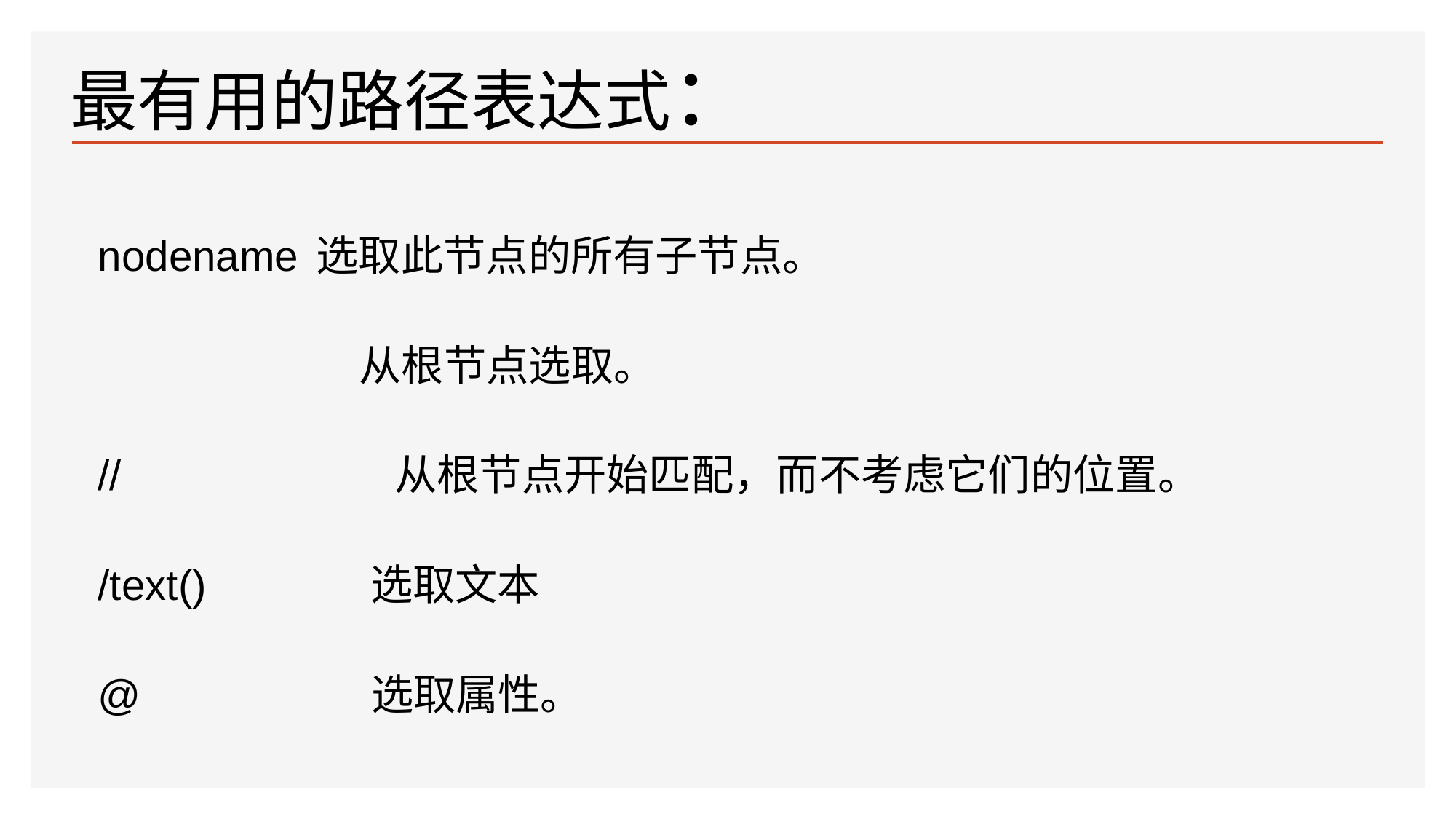

最有用的路径表达式：
nodename	选取此节点的所有子节点。
	               从根节点选取。
//	               从根节点开始匹配，而不考虑它们的位置。
/text()             选取文本
@	             选取属性。